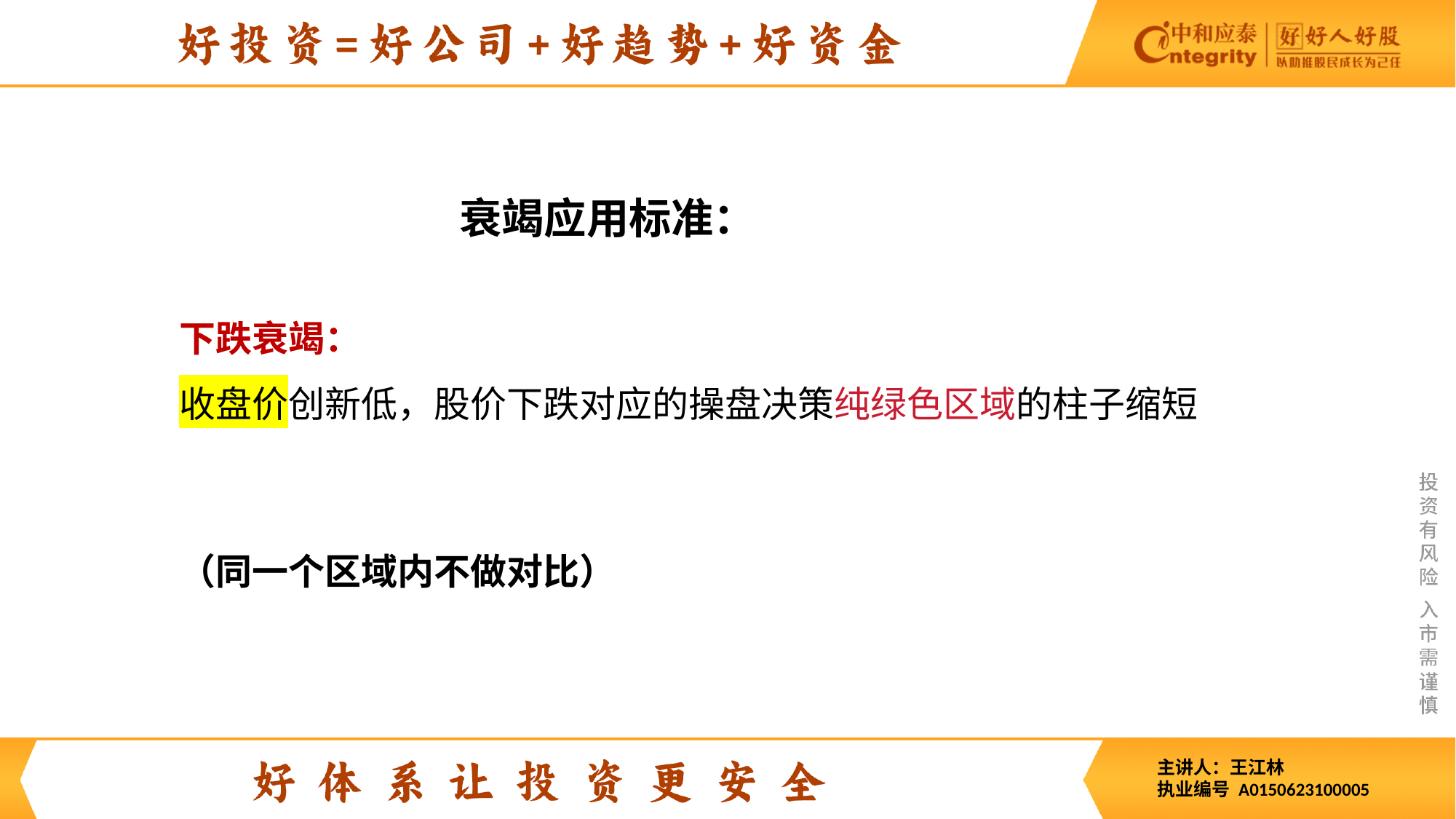

衰竭应用标准：

下跌衰竭：
收盘价创新低，股价下跌对应的操盘决策纯绿色区域的柱子缩短

（同一个区域内不做对比）
主讲人：王江林
执业编号 A0150623100005